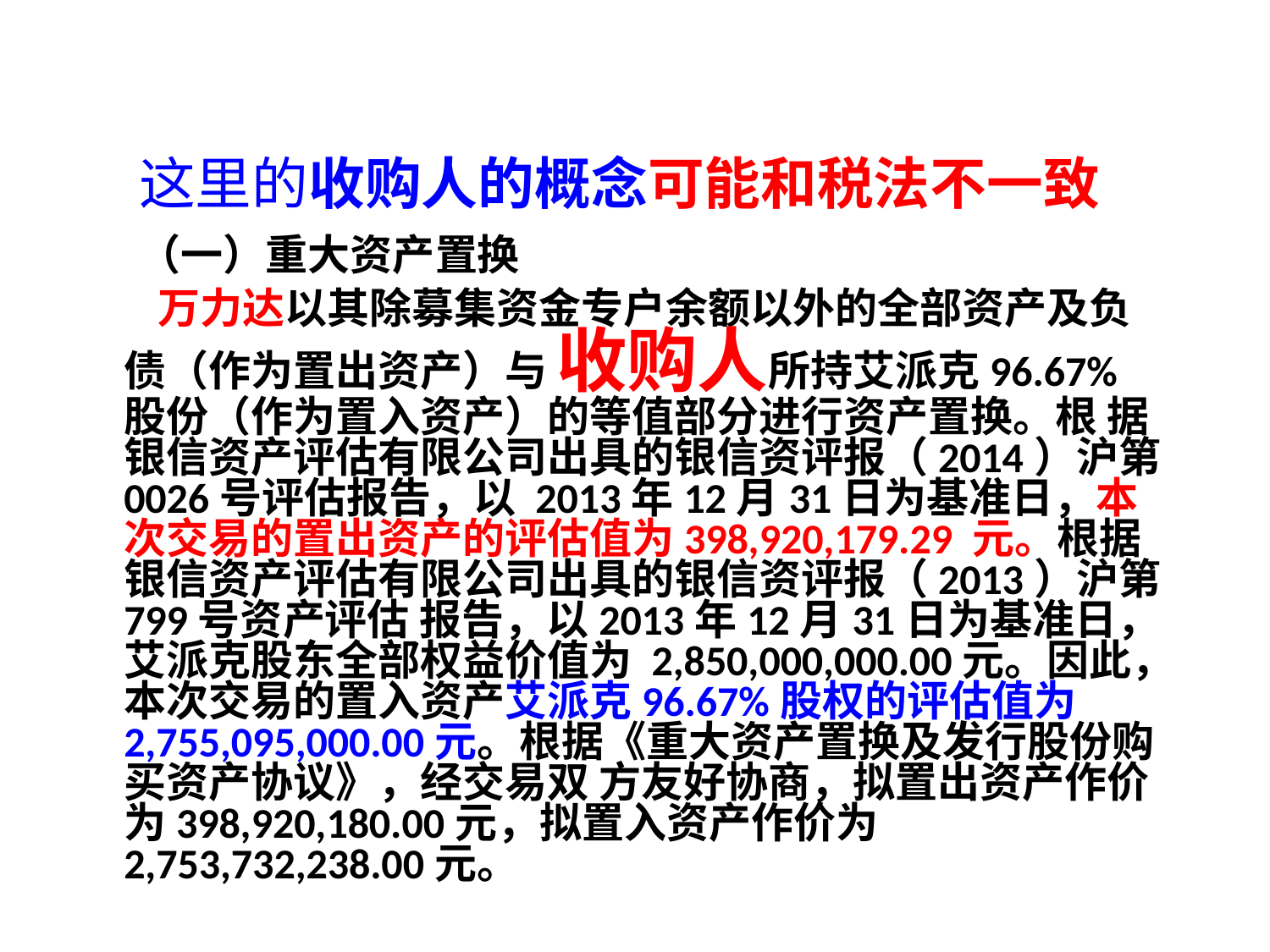

# 这里的收购人的概念可能和税法不一致
   （一）重大资产置换
     万力达以其除募集资金专户余额以外的全部资产及负债（作为置出资产）与 收购人所持艾派克96.67%股份（作为置入资产）的等值部分进行资产置换。根 据银信资产评估有限公司出具的银信资评报（2014）沪第0026号评估报告，以 2013年12月31日为基准日，本次交易的置出资产的评估值为398,920,179.29 元。根据银信资产评估有限公司出具的银信资评报（2013）沪第799号资产评估 报告，以2013年12月31日为基准日，艾派克股东全部权益价值为 2,850,000,000.00元。因此，本次交易的置入资产艾派克96.67%股权的评估值为 2,755,095,000.00元。根据《重大资产置换及发行股份购买资产协议》，经交易双 方友好协商，拟置出资产作价为398,920,180.00元，拟置入资产作价为 2,753,732,238.00元。